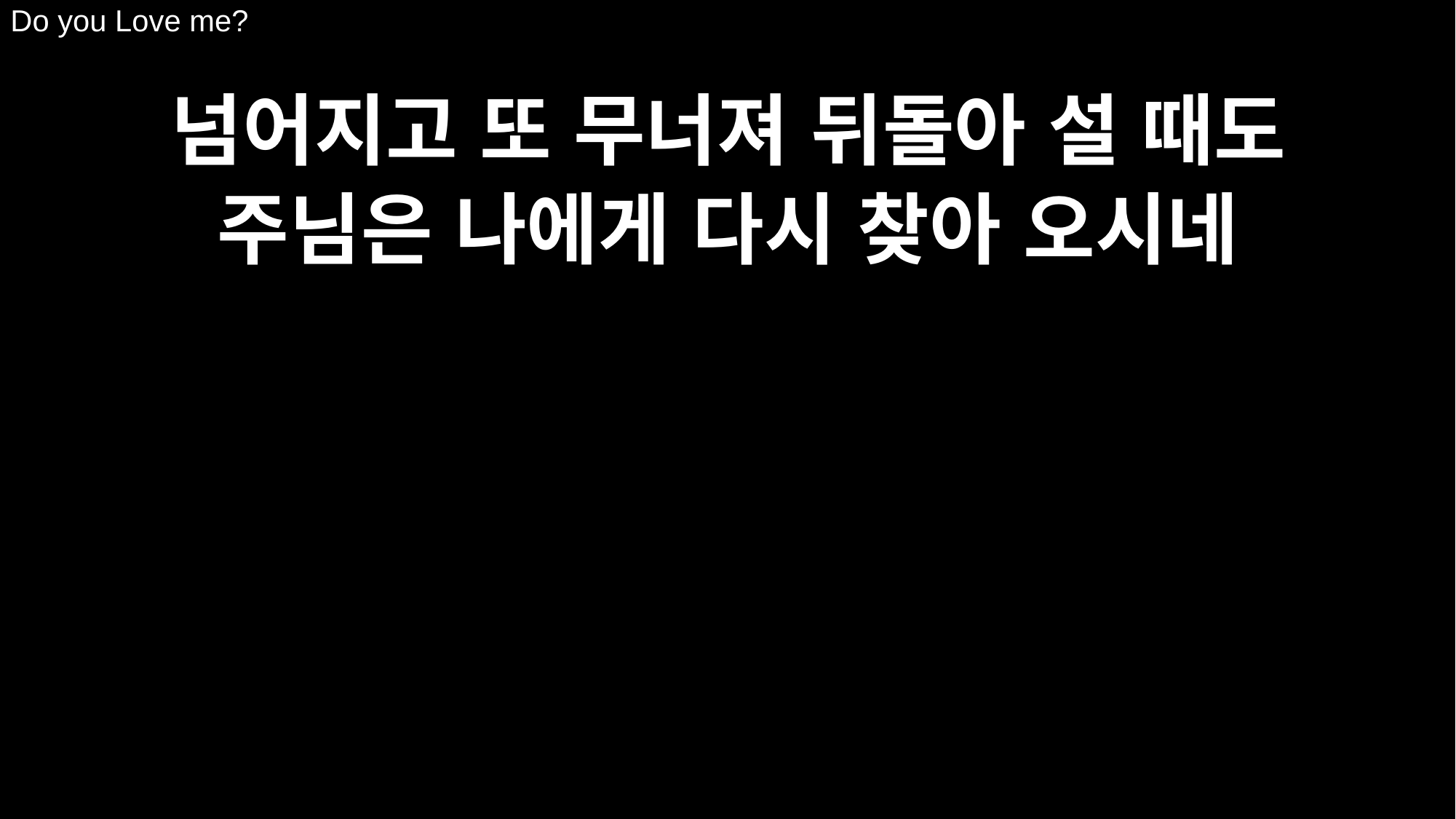

넘어지고 또 무너져 뒤돌아 설 때도
주님은 나에게 다시 찾아 오시네
​

# Do you Love me?